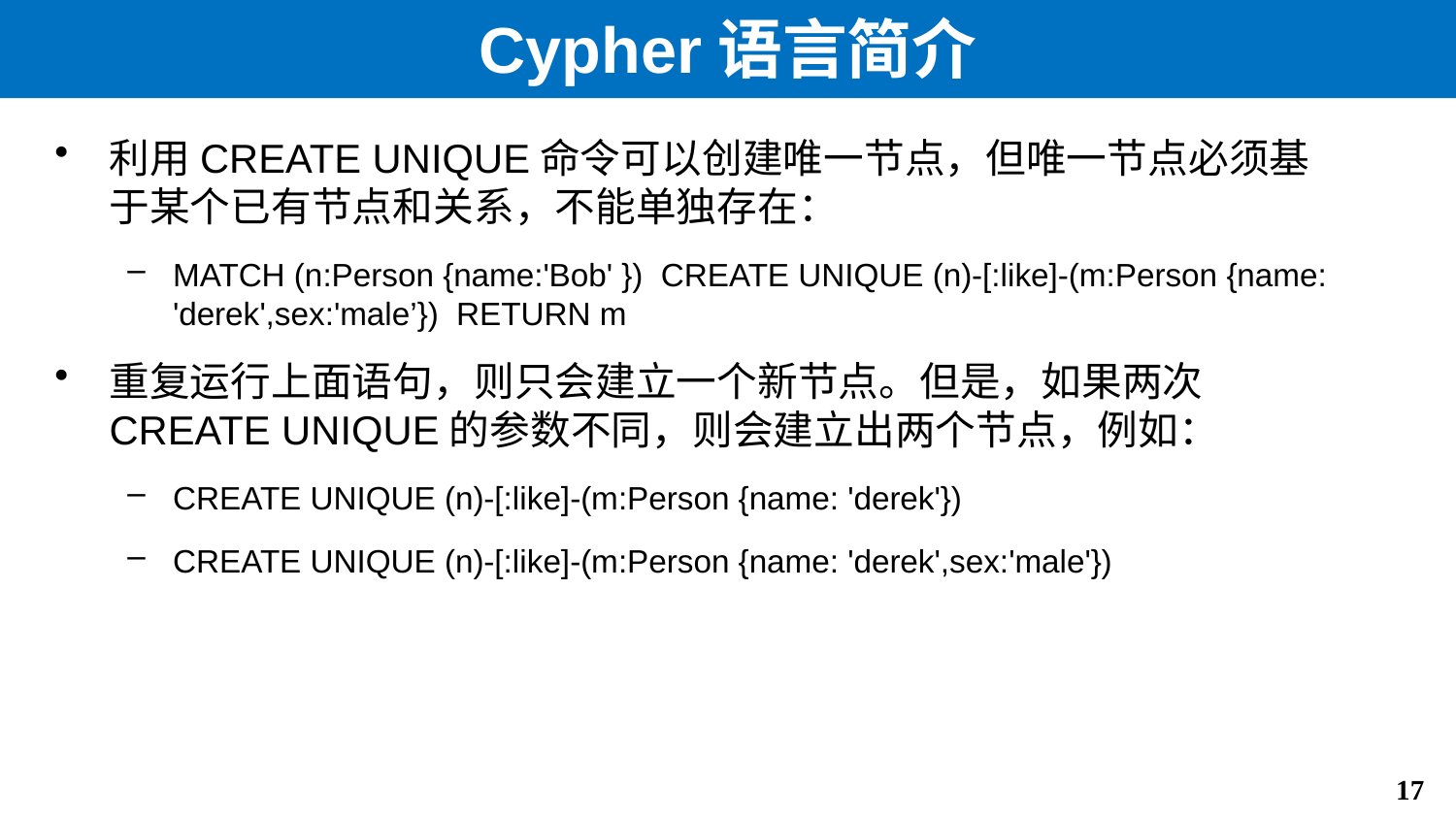

# Cypher语言简介
利用CREATE UNIQUE命令可以创建唯一节点，但唯一节点必须基于某个已有节点和关系，不能单独存在：
MATCH (n:Person {name:'Bob' })  CREATE UNIQUE (n)-[:like]-(m:Person {name: 'derek',sex:'male’})  RETURN m
重复运行上面语句，则只会建立一个新节点。但是，如果两次CREATE UNIQUE的参数不同，则会建立出两个节点，例如：
CREATE UNIQUE (n)-[:like]-(m:Person {name: 'derek'})
CREATE UNIQUE (n)-[:like]-(m:Person {name: 'derek',sex:'male'})